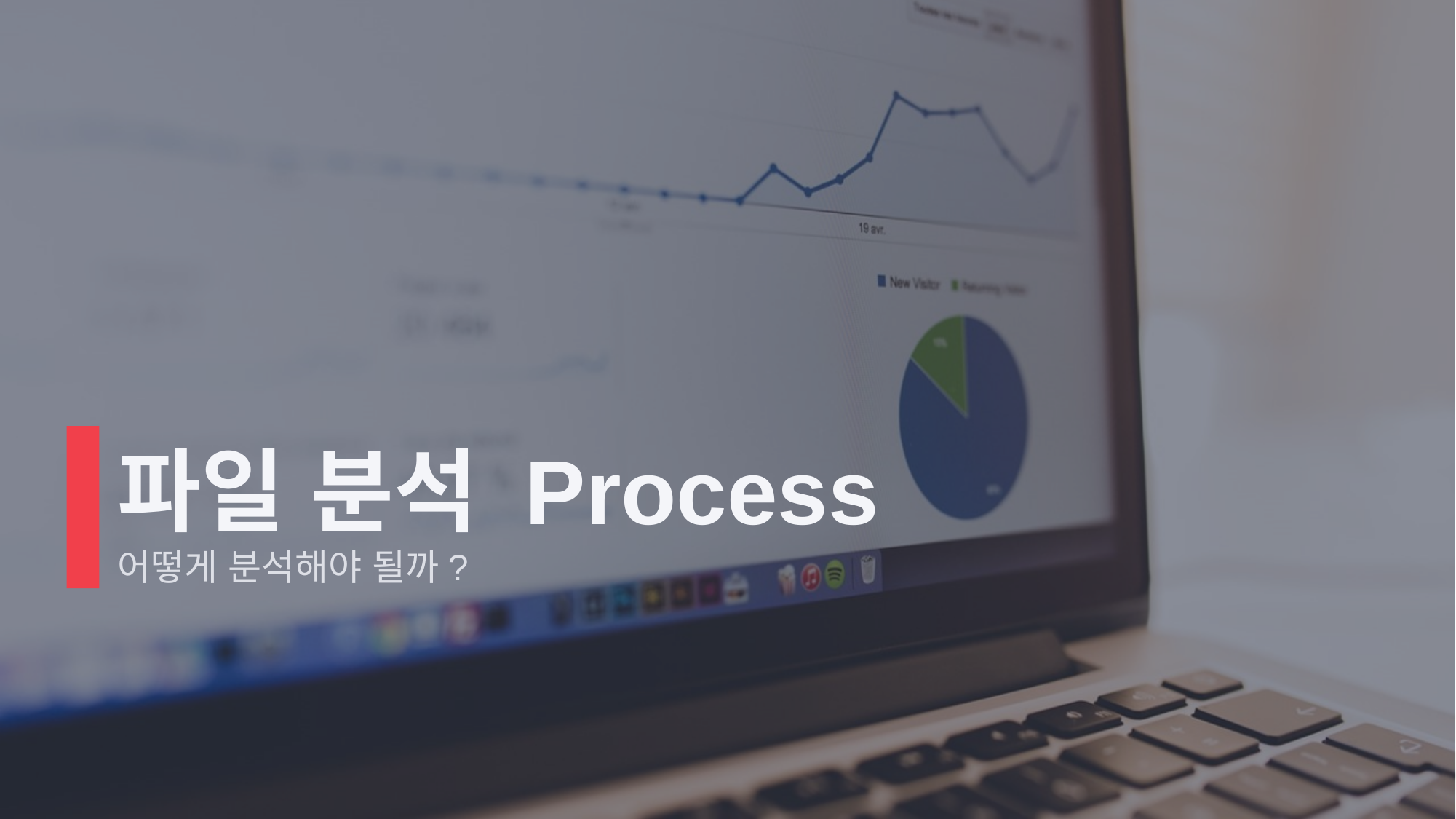

# 파일 분석 Process
어떻게 분석해야 될까?